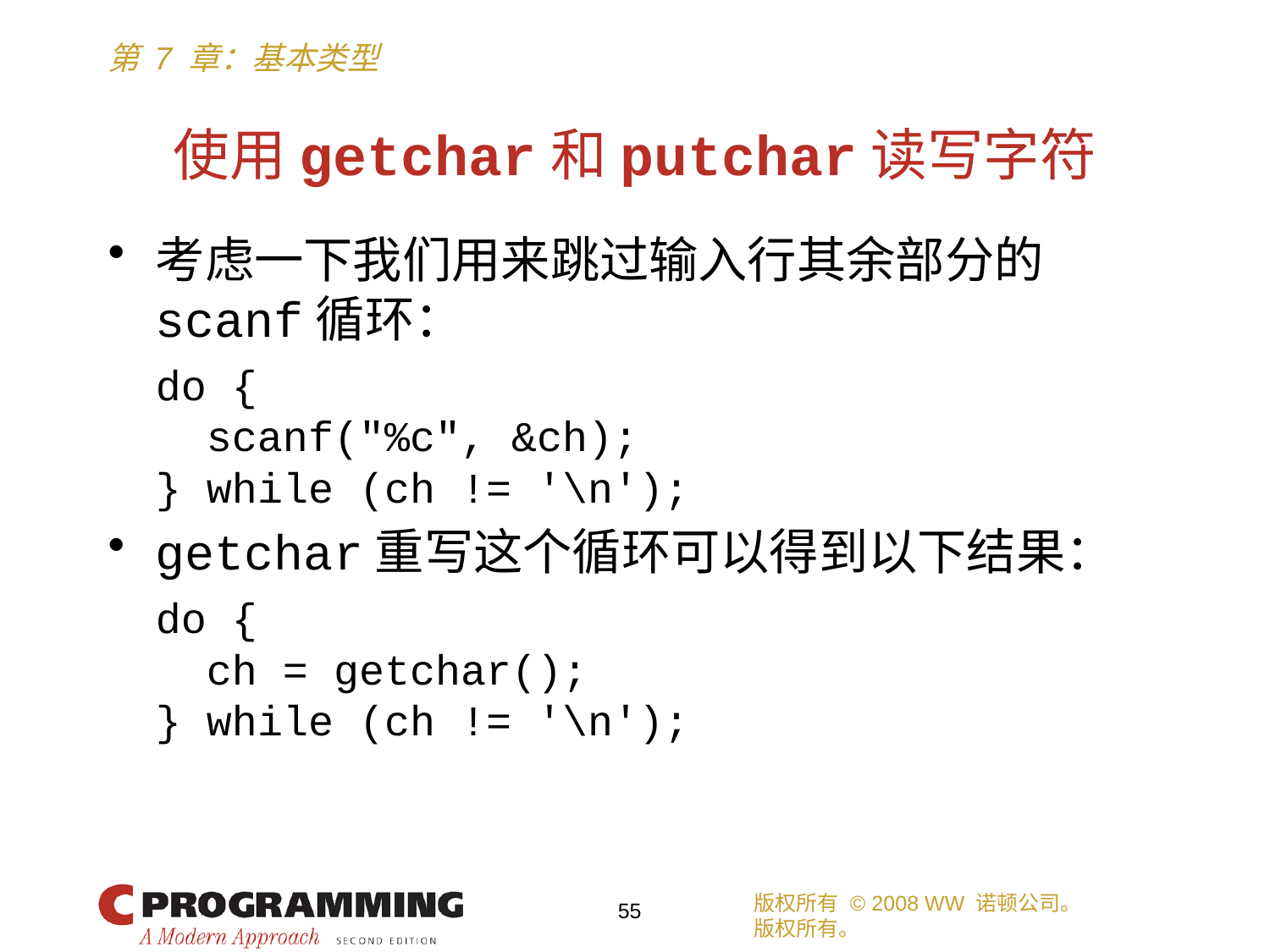

# 使用getchar和putchar读写字符
考虑一下我们用来跳过输入行其余部分的scanf循环：
	do {
	  scanf("%c", &ch);
	} while (ch != '\n');
getchar重写这个循环可以得到以下结果：
	do {
	  ch = getchar();
	} while (ch != '\n');
版权所有 © 2008 WW 诺顿公司。
版权所有。
55